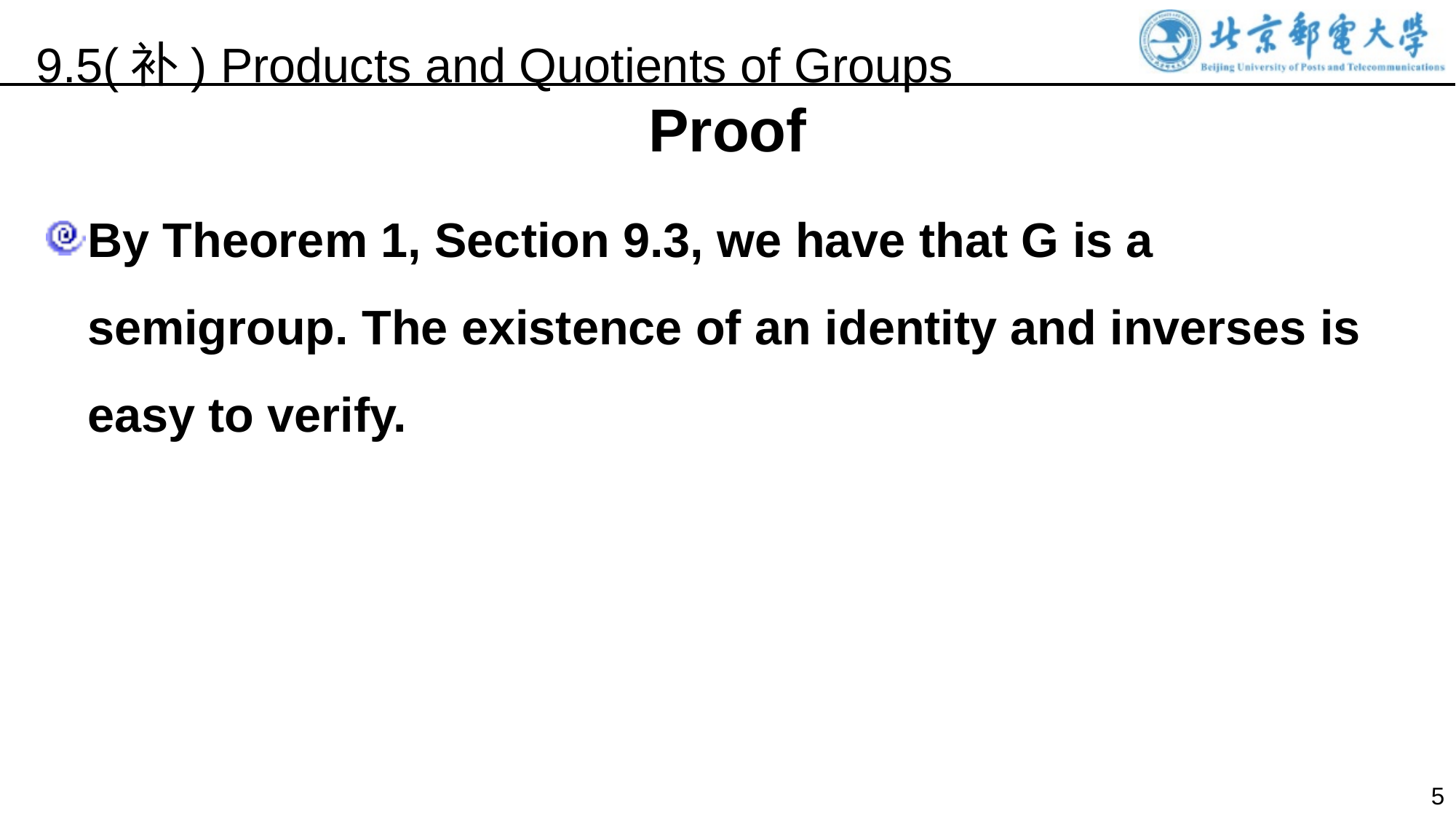

9.5(补) Products and Quotients of Groups
Proof
By Theorem 1, Section 9.3, we have that G is a semigroup. The existence of an identity and inverses is easy to verify.